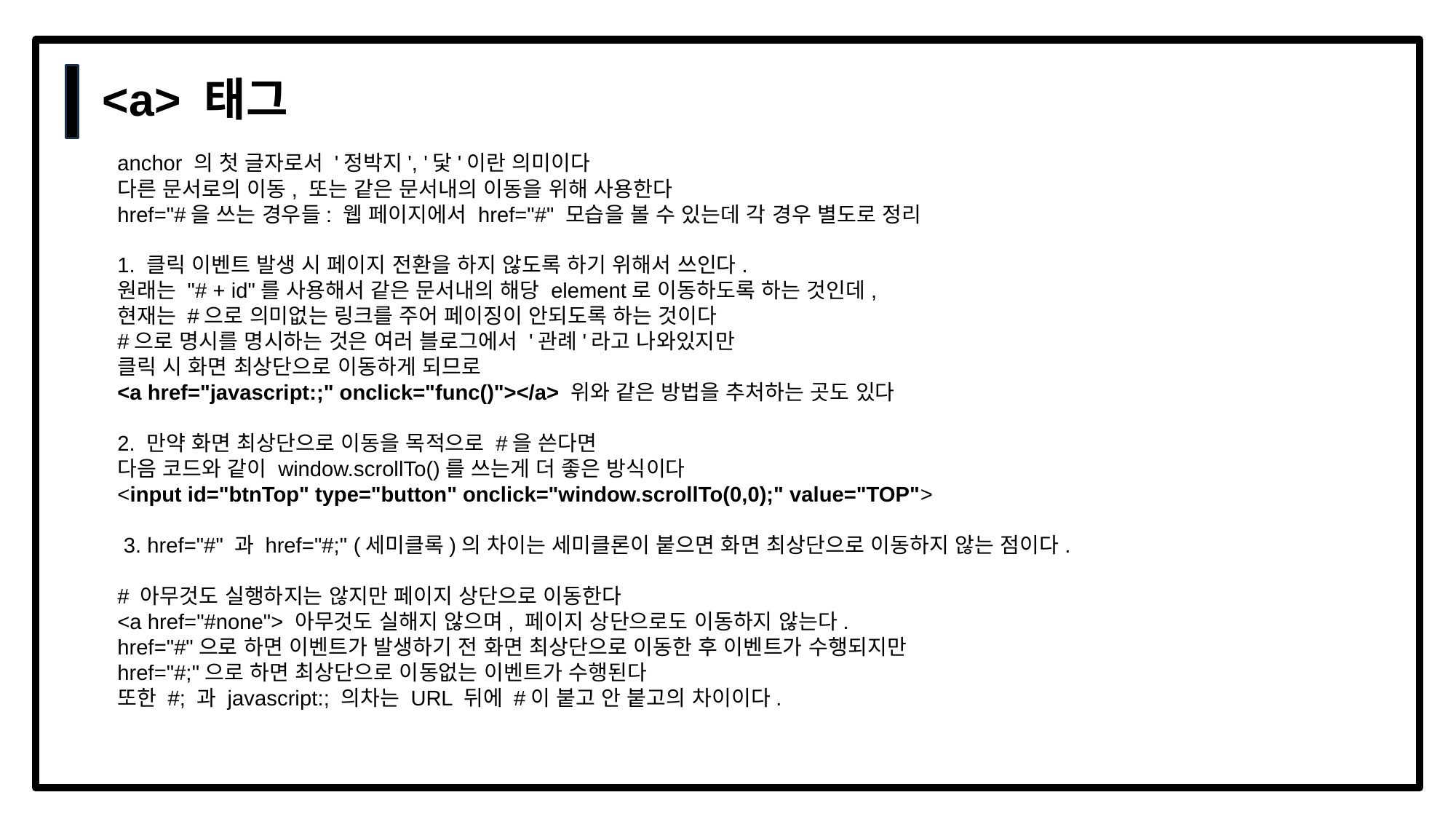

<a> 태그
anchor 의 첫 글자로서 '정박지', '닻'이란 의미이다
다른 문서로의 이동, 또는 같은 문서내의 이동을 위해 사용한다
href="#을 쓰는 경우들: 웹 페이지에서 href="#" 모습을 볼 수 있는데 각 경우 별도로 정리

1. 클릭 이벤트 발생 시 페이지 전환을 하지 않도록 하기 위해서 쓰인다.
원래는 "# + id"를 사용해서 같은 문서내의 해당 element로 이동하도록 하는 것인데,
현재는 #으로 의미없는 링크를 주어 페이징이 안되도록 하는 것이다
#으로 명시를 명시하는 것은 여러 블로그에서 '관례'라고 나와있지만
클릭 시 화면 최상단으로 이동하게 되므로
<a href="javascript:;" onclick="func()"></a> 위와 같은 방법을 추처하는 곳도 있다

2. 만약 화면 최상단으로 이동을 목적으로 #을 쓴다면
다음 코드와 같이 window.scrollTo()를 쓰는게 더 좋은 방식이다
<input id="btnTop" type="button" onclick="window.scrollTo(0,0);" value="TOP">

 3. href="#" 과 href="#;" (세미클록)의 차이는 세미클론이 붙으면 화면 최상단으로 이동하지 않는 점이다.

# 아무것도 실행하지는 않지만 페이지 상단으로 이동한다
<a href="#none"> 아무것도 실해지 않으며, 페이지 상단으로도 이동하지 않는다.
href="#"으로 하면 이벤트가 발생하기 전 화면 최상단으로 이동한 후 이벤트가 수행되지만
href="#;"으로 하면 최상단으로 이동없는 이벤트가 수행된다
또한 #; 과 javascript:; 의차는 URL 뒤에 #이 붙고 안 붙고의 차이이다.